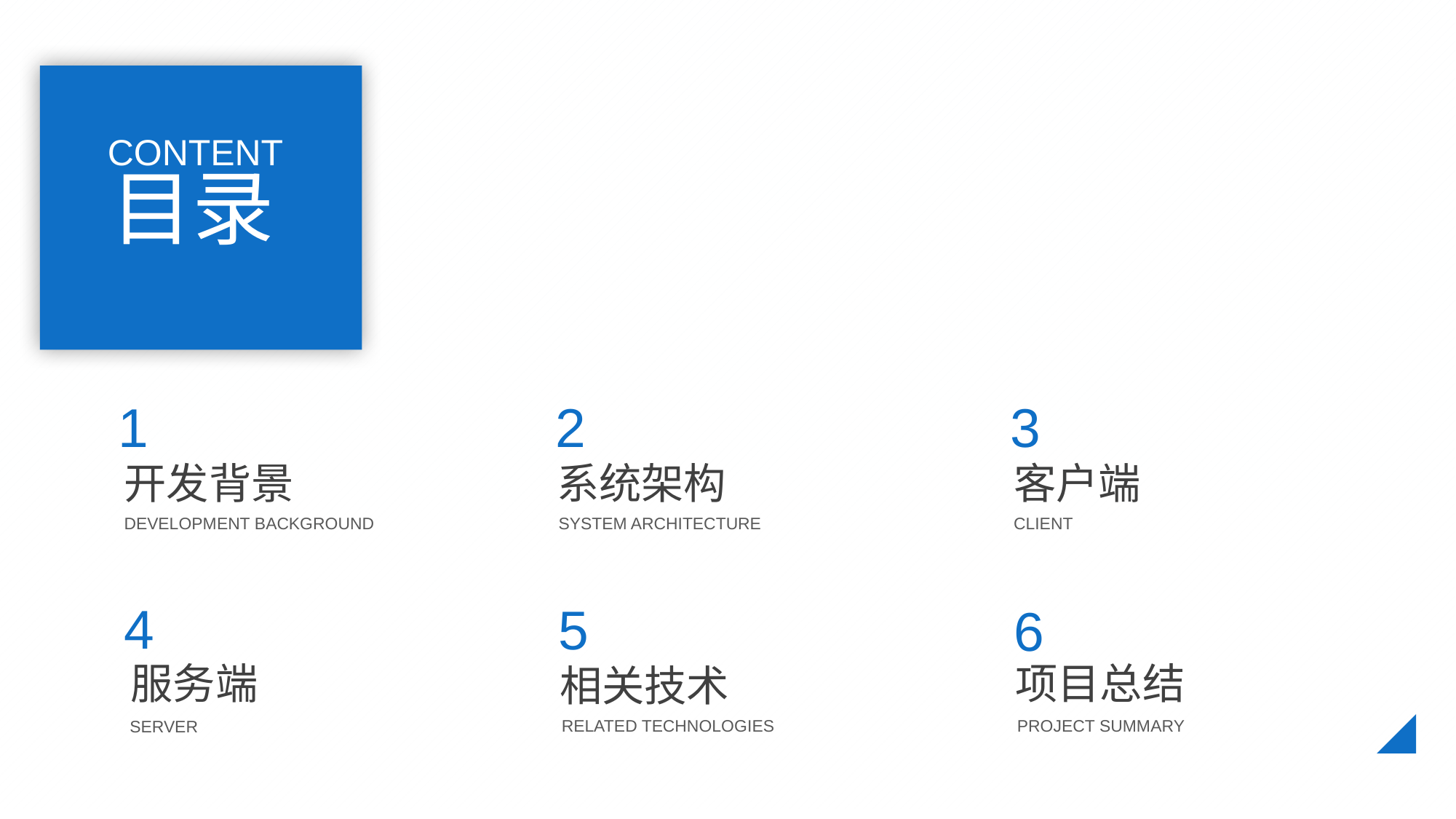

CONTENT
目录
1
2
3
开发背景
系统架构
客户端
DEVELOPMENT BACKGROUND
SYSTEM ARCHITECTURE
CLIENT
4
5
6
项目总结
服务端
相关技术
RELATED TECHNOLOGIES
PROJECT SUMMARY
SERVER